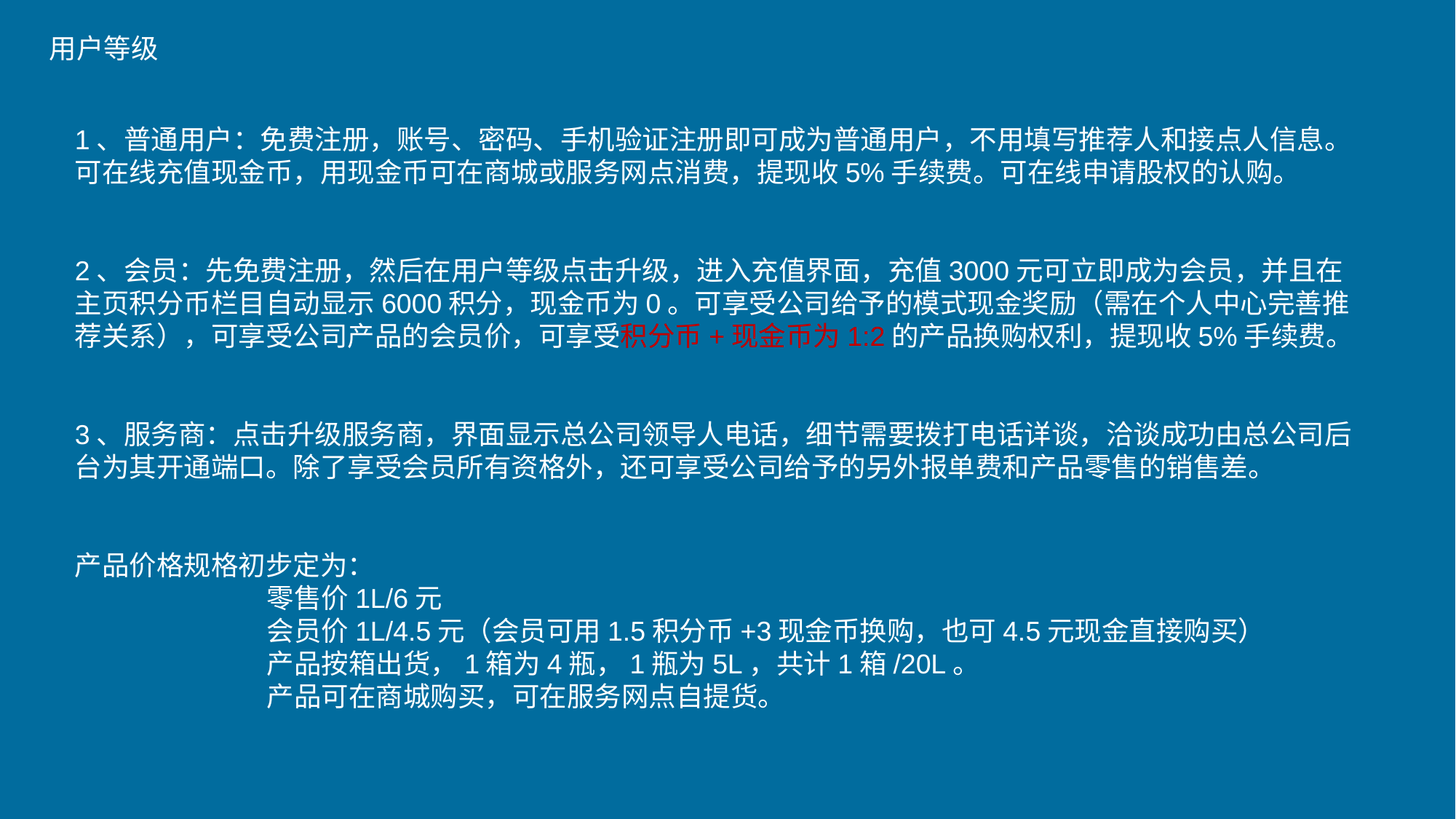

用户等级
1、普通用户：免费注册，账号、密码、手机验证注册即可成为普通用户，不用填写推荐人和接点人信息。可在线充值现金币，用现金币可在商城或服务网点消费，提现收5%手续费。可在线申请股权的认购。

2、会员：先免费注册，然后在用户等级点击升级，进入充值界面，充值3000元可立即成为会员，并且在主页积分币栏目自动显示6000积分，现金币为0。可享受公司给予的模式现金奖励（需在个人中心完善推荐关系），可享受公司产品的会员价，可享受积分币+现金币为1:2的产品换购权利，提现收5%手续费。

3、服务商：点击升级服务商，界面显示总公司领导人电话，细节需要拨打电话详谈，洽谈成功由总公司后台为其开通端口。除了享受会员所有资格外，还可享受公司给予的另外报单费和产品零售的销售差。

产品价格规格初步定为：
                              零售价1L/6元
                              会员价1L/4.5元（会员可用1.5积分币+3现金币换购，也可4.5元现金直接购买）
                              产品按箱出货，1箱为4瓶，1瓶为5L，共计1箱/20L。
                              产品可在商城购买，可在服务网点自提货。